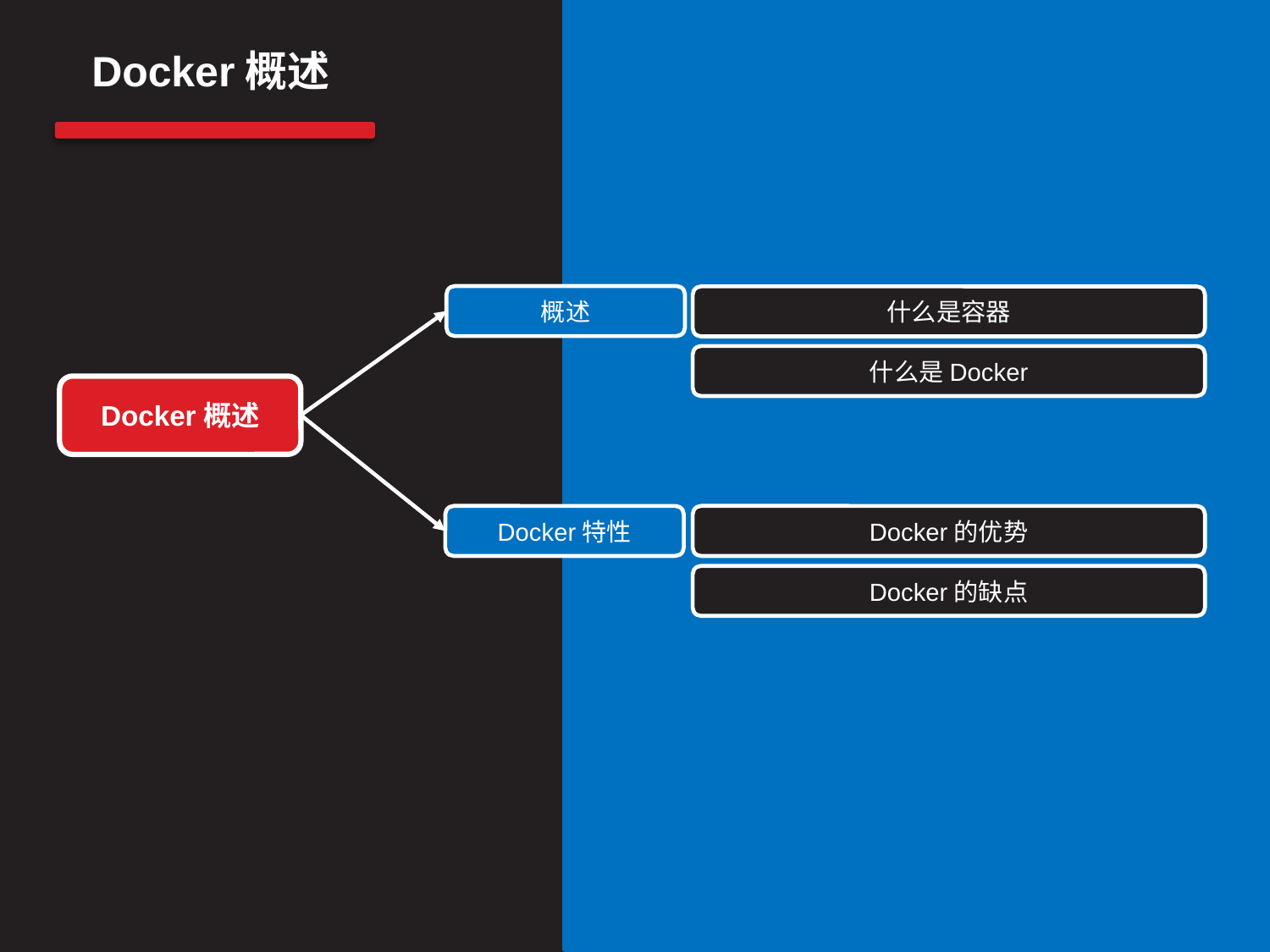

Docker概述

概述
什么是容器
什么是Docker
Docker概述
Docker特性
Docker的优势
Docker的缺点